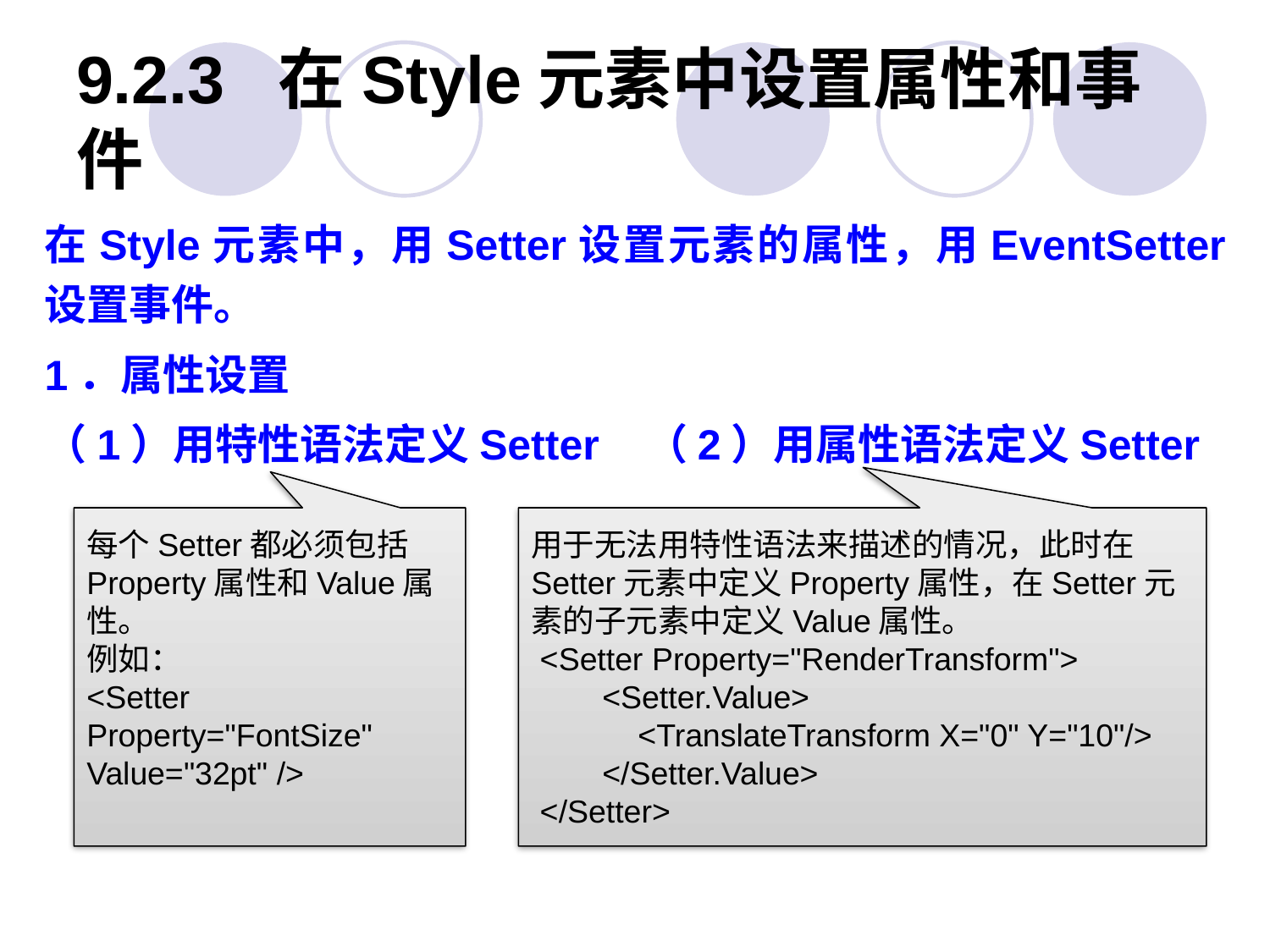

# 9.2.3  在Style元素中设置属性和事件
在Style元素中，用Setter设置元素的属性，用EventSetter设置事件。
1．属性设置
（1）用特性语法定义Setter   （2）用属性语法定义Setter

每个Setter都必须包括Property属性和Value属性。
例如：
<Setter Property="FontSize" Value="32pt" />

用于无法用特性语法来描述的情况，此时在Setter元素中定义Property属性，在Setter元素的子元素中定义Value属性。
 <Setter Property="RenderTransform">
        <Setter.Value>
            <TranslateTransform X="0" Y="10"/>
        </Setter.Value>
 </Setter>
37